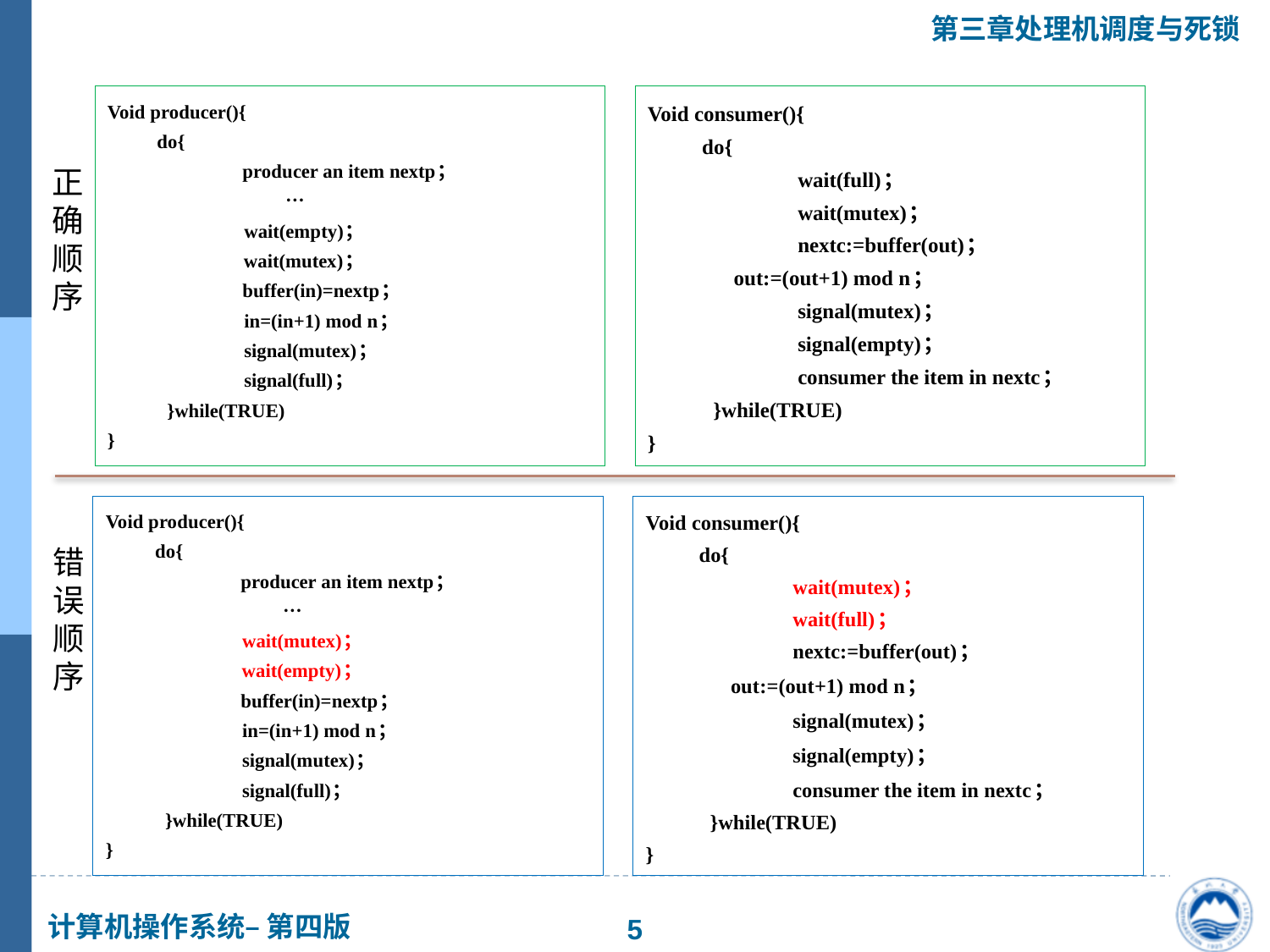

Void producer(){
	do{
　　　　　　    producer an item nextp；
　　　　　　　　　 …
　　　　　　　wait(empty)；
                            wait(mutex)；
　　　　　　    buffer(in)=nextp；
　　　　　　　in=(in+1) mod n；
　　　　　　　signal(mutex)；
　　　　　　　signal(full)；
　　　}while(TRUE)
}
Void consumer(){
	do{
　　　　　　　wait(full)；
　　　　　　　wait(mutex)；
　　　　　　　nextc:=buffer(out)；
	      out:=(out+1) mod n；
　　　　　　　signal(mutex)；
　　　　　　　signal(empty)；
　　　　　　　consumer the item in nextc；
　　　}while(TRUE)
}

正确顺序
Void producer(){
	do{
　　　　　　    producer an item nextp；
　　　　　　　　　 …
　　　　　　　wait(mutex)；
                            wait(empty)；
　　　　　　    buffer(in)=nextp；
　　　　　　　in=(in+1) mod n；
　　　　　　　signal(mutex)；
　　　　　　　signal(full)；
　　　}while(TRUE)
}
Void consumer(){
	do{
　　　　　　　wait(mutex)；
　　　　　　　wait(full)；
　　　　　　　nextc:=buffer(out)；
	      out:=(out+1) mod n；
　　　　　　　signal(mutex)；
　　　　　　　signal(empty)；
　　　　　　　consumer the item in nextc；
　　　}while(TRUE)
}

错误顺序